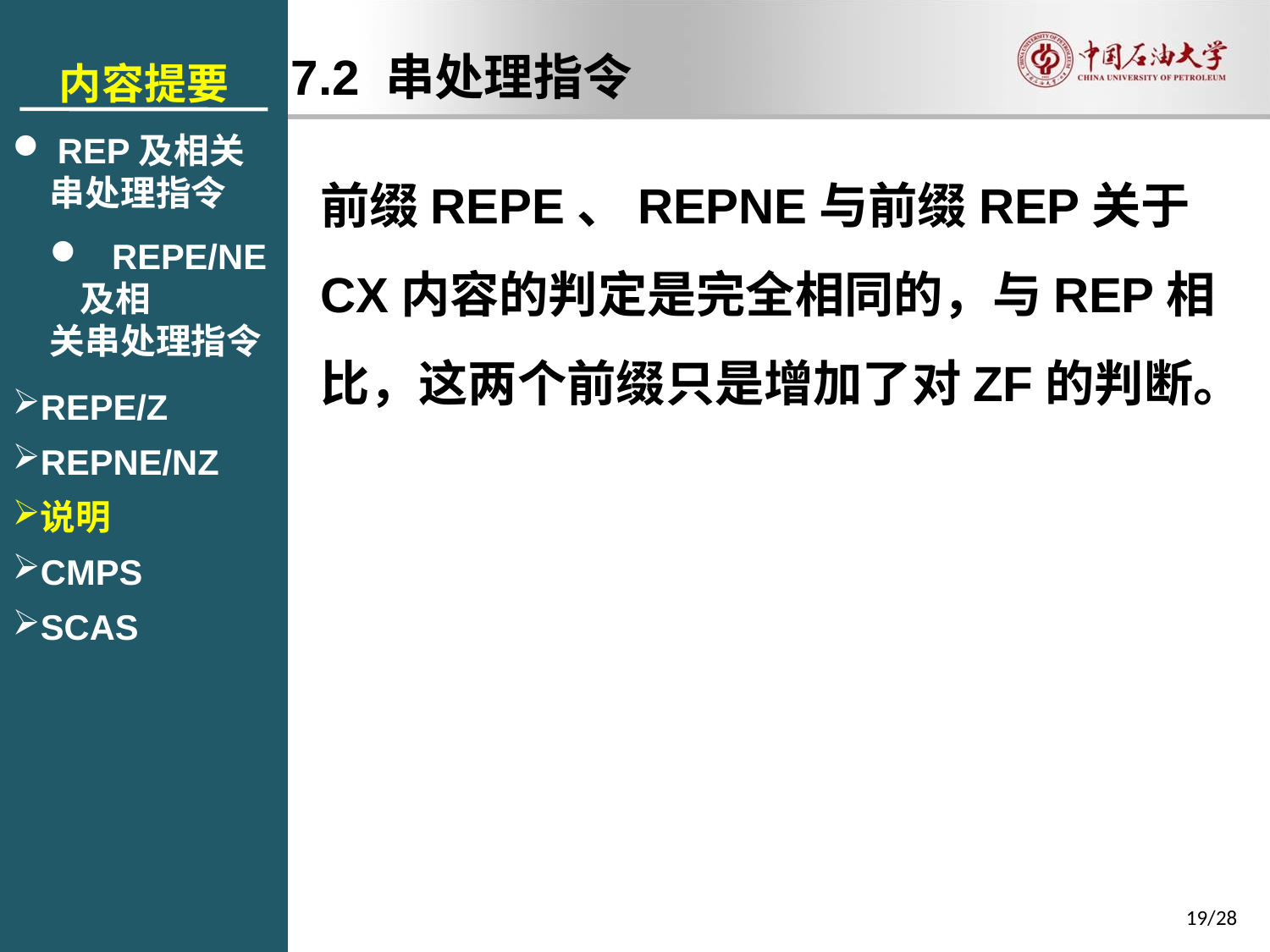

内容提要
 REP及相关
串处理指令
 REPE/NE及相
关串处理指令
REPE/Z
REPNE/NZ
说明
CMPS
SCAS
7.2 串处理指令
前缀REPE、REPNE与前缀REP关于CX内容的判定是完全相同的，与REP相比，这两个前缀只是增加了对ZF的判断。
19/28